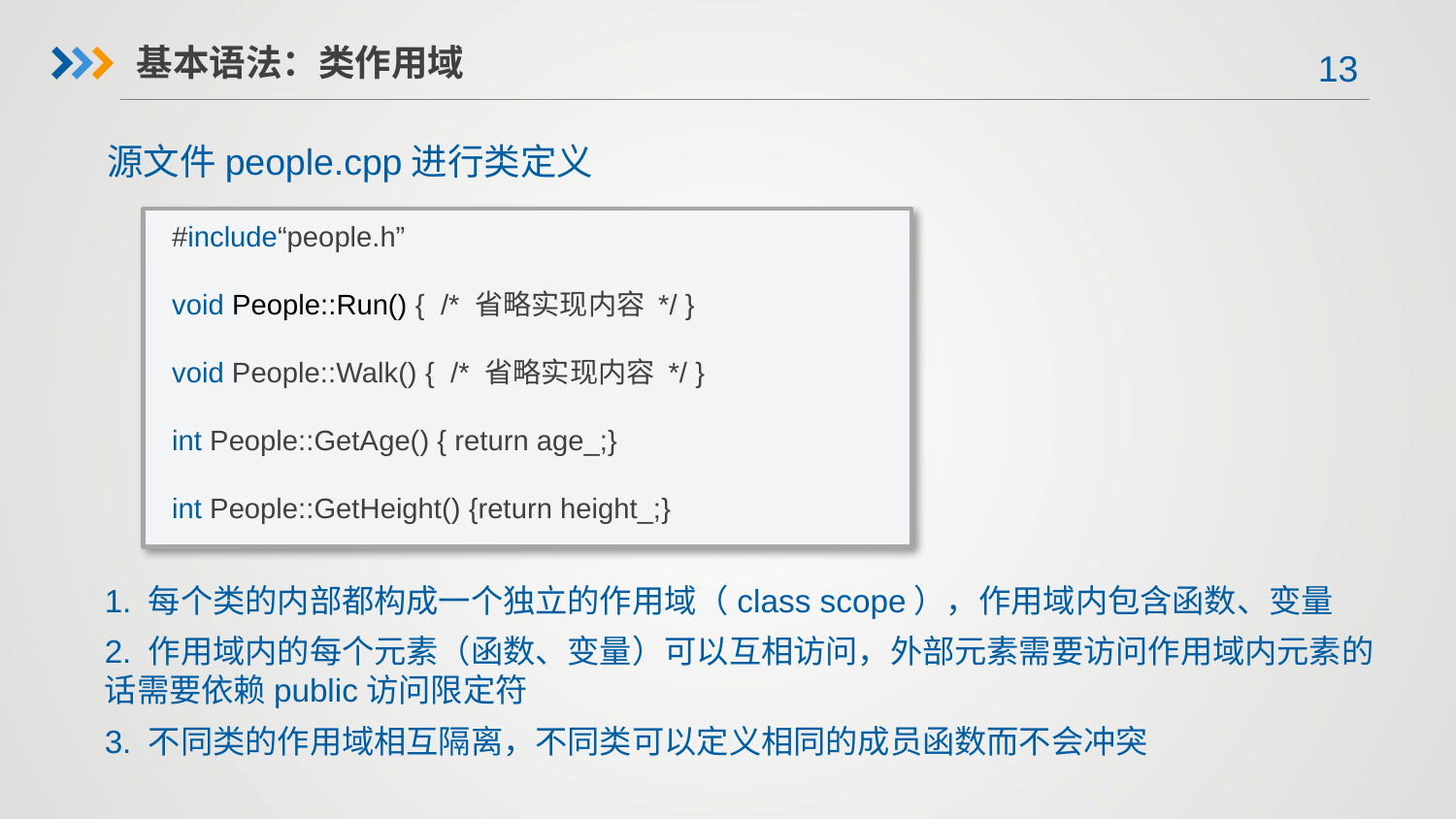

基本语法：类作用域
源文件people.cpp进行类定义

#include“people.h”

void People::Run() {  /* 省略实现内容 */ }

void People::Walk() {  /* 省略实现内容 */ }

int People::GetAge() { return age_;}

int People::GetHeight() {return height_;}
1. 每个类的内部都构成一个独立的作用域（class scope），作用域内包含函数、变量
2. 作用域内的每个元素（函数、变量）可以互相访问，外部元素需要访问作用域内元素的话需要依赖public访问限定符
3. 不同类的作用域相互隔离，不同类可以定义相同的成员函数而不会冲突